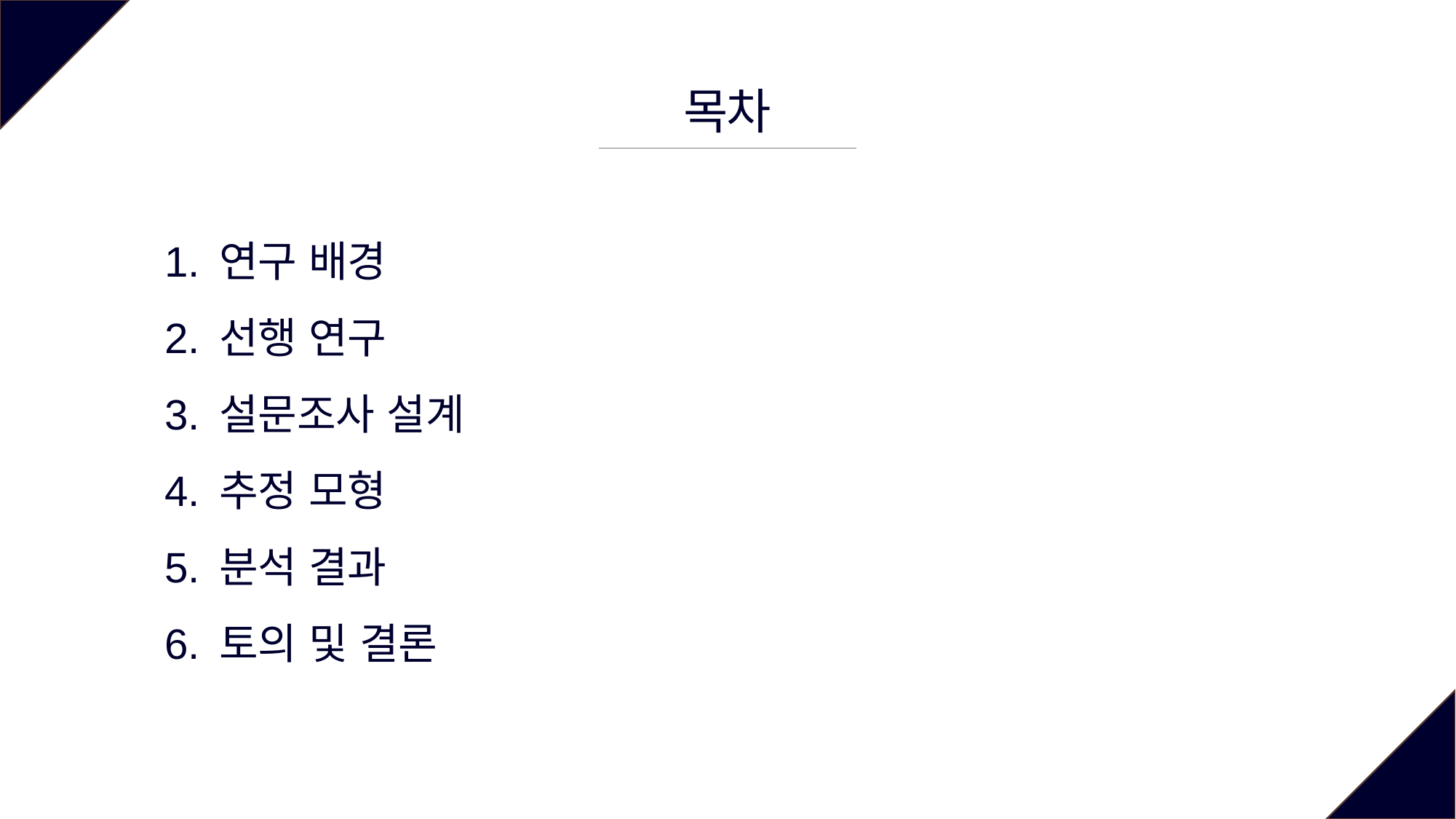

목차
연구 배경
선행 연구
설문조사 설계
추정 모형
분석 결과
토의 및 결론